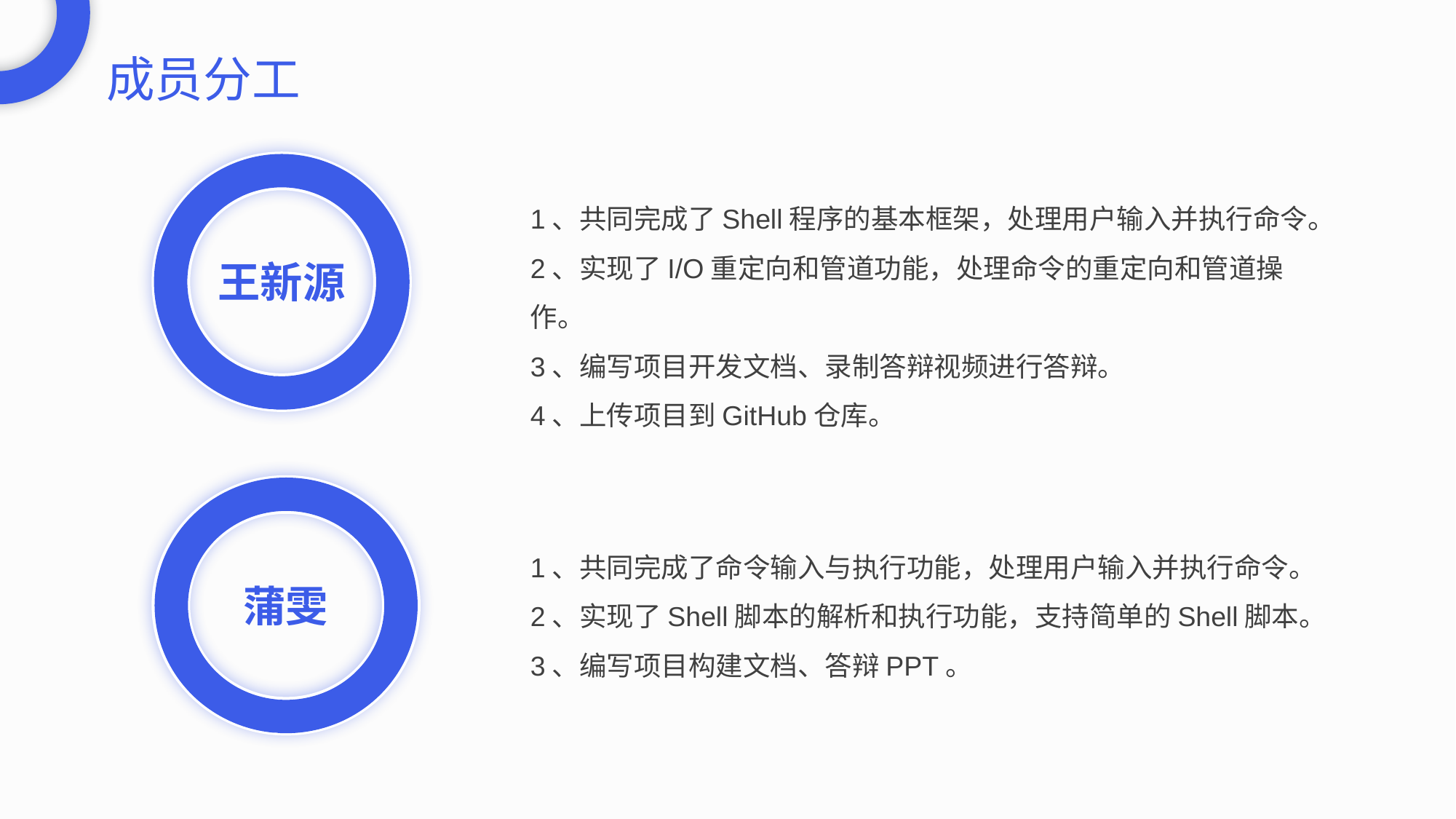

成员分工

王新源
1、共同完成了Shell程序的基本框架，处理用户输入并执行命令。
2、实现了I/O重定向和管道功能，处理命令的重定向和管道操作。
3、编写项目开发文档、录制答辩视频进行答辩。
4、上传项目到GitHub仓库。

蒲雯
1、共同完成了命令输入与执行功能，处理用户输入并执行命令。
2、实现了Shell脚本的解析和执行功能，支持简单的Shell脚本。
3、编写项目构建文档、答辩PPT。